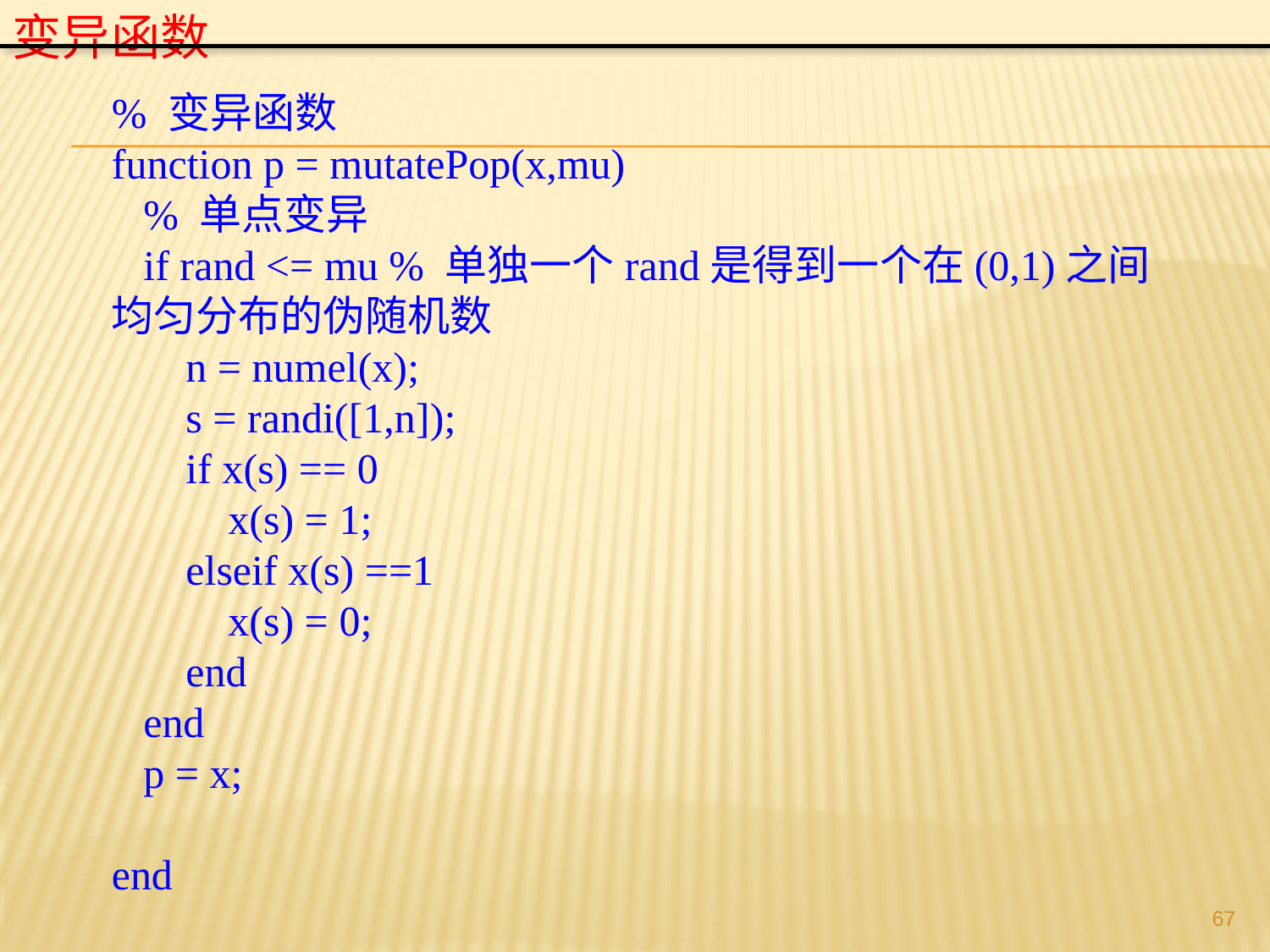

变异函数

% 变异函数
function p = mutatePop(x,mu)
   % 单点变异
   if rand <= mu % 单独一个rand是得到一个在(0,1)之间均匀分布的伪随机数
       n = numel(x);
       s = randi([1,n]);
       if x(s) == 0
           x(s) = 1;
       elseif x(s) ==1
           x(s) = 0;
       end
   end
   p = x;

end
67